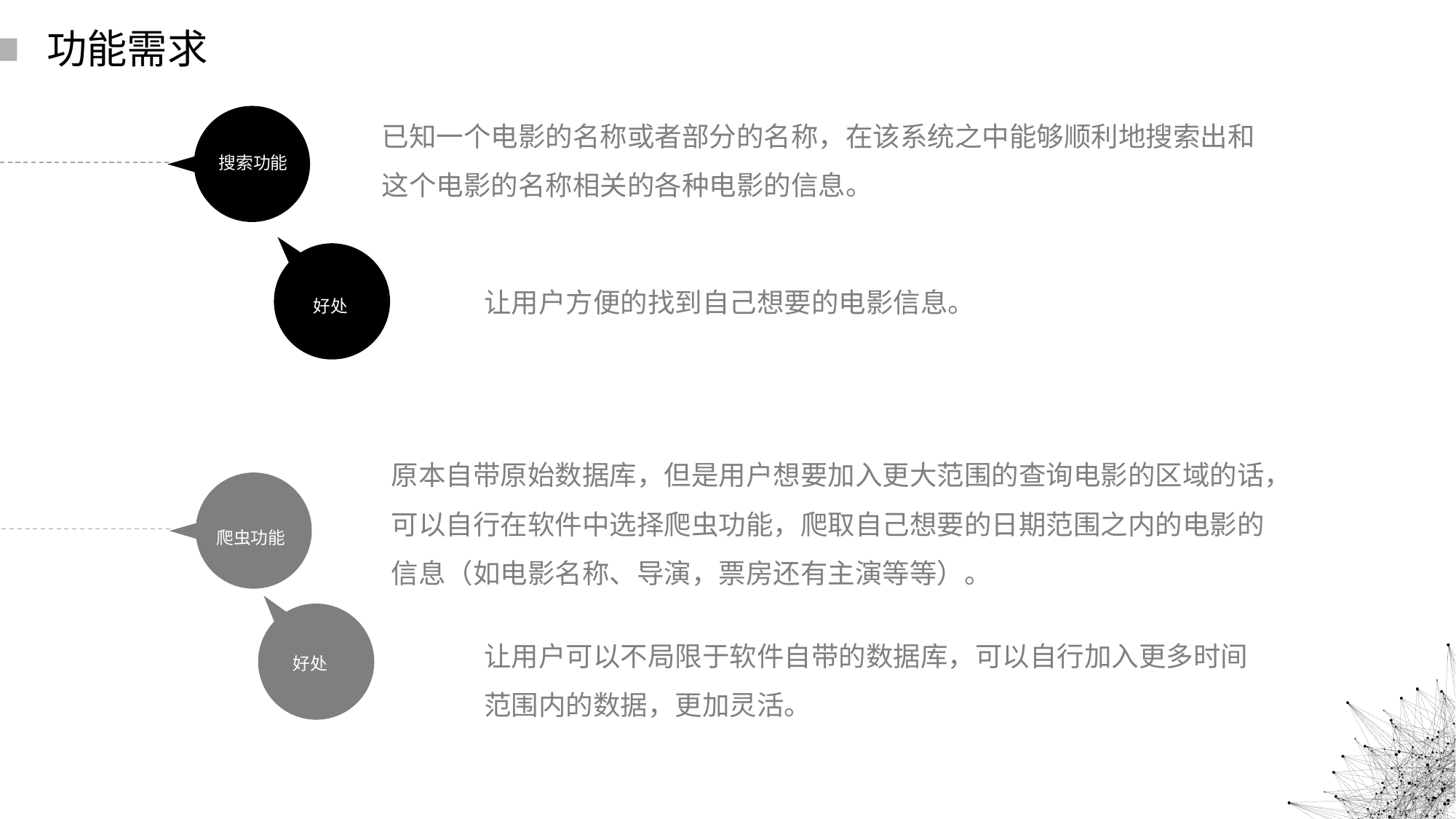

读书派booklist免费出品
禁止任何二次分享、售卖
本人法律专业，请勿以身试法
读书派booklist免费出品
这部分内容不影响PPT播放
尊重原创，请勿以身试法，二次分享或倒卖

功能需求

已知一个电影的名称或者部分的名称，在该系统之中能够顺利地搜索出和这个电影的名称相关的各种电影的信息。

搜索功能

让用户方便的找到自己想要的电影信息。
好处
原本自带原始数据库，但是用户想要加入更大范围的查询电影的区域的话，可以自行在软件中选择爬虫功能，爬取自己想要的日期范围之内的电影的信息（如电影名称、导演，票房还有主演等等）。

爬虫功能

让用户可以不局限于软件自带的数据库，可以自行加入更多时间范围内的数据，更加灵活。
好处

读书派booklist免费出品
禁止任何二次分享、售卖
本人法律专业，请勿以身试法
读书派booklist免费出品
这部分内容不影响PPT播放
尊重原创，请勿以身试法，二次分享或倒卖